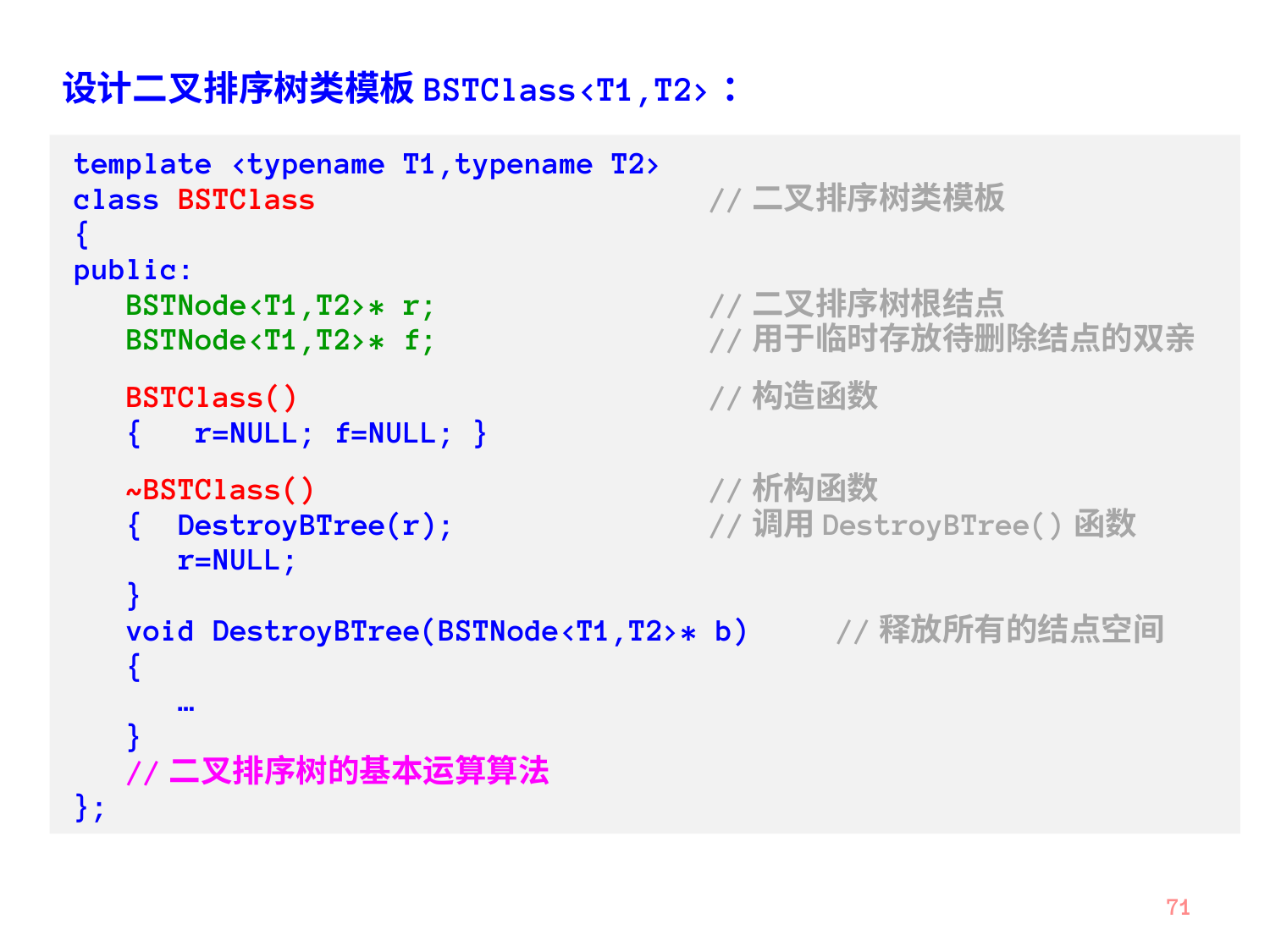

设计二叉排序树类模板BSTClass<T1,T2>：
template <typename T1,typename T2>
class BSTClass				//二叉排序树类模板
{
public:
   BSTNode<T1,T2>* r;			//二叉排序树根结点
   BSTNode<T1,T2>* f;			//用于临时存放待删除结点的双亲
   BSTClass()				//构造函数
   {   r=NULL; f=NULL; }
   ~BSTClass()				//析构函数
   {  DestroyBTree(r);		//调用DestroyBTree()函数
      r=NULL;
   }
   void DestroyBTree(BSTNode<T1,T2>* b)	//释放所有的结点空间
   {
      …
   }
   //二叉排序树的基本运算算法
};
71